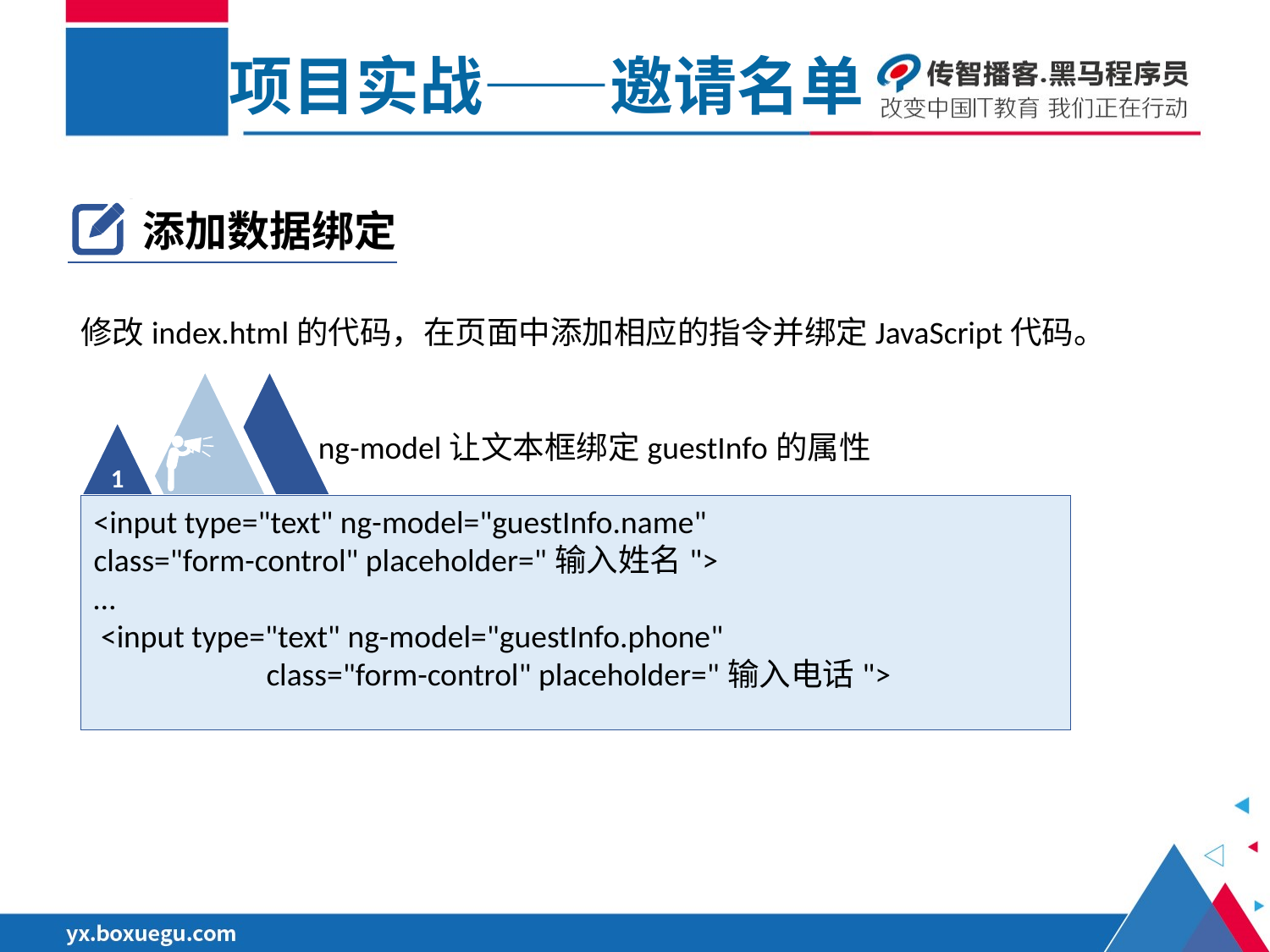

项目实战——邀请名单
添加数据绑定

修改index.html的代码，在页面中添加相应的指令并绑定JavaScript代码。

1
ng-model让文本框绑定guestInfo的属性

<input type="text" ng-model="guestInfo.name"
class="form-control" placeholder="输入姓名">
…
 <input type="text" ng-model="guestInfo.phone"
                        class="form-control" placeholder="输入电话">